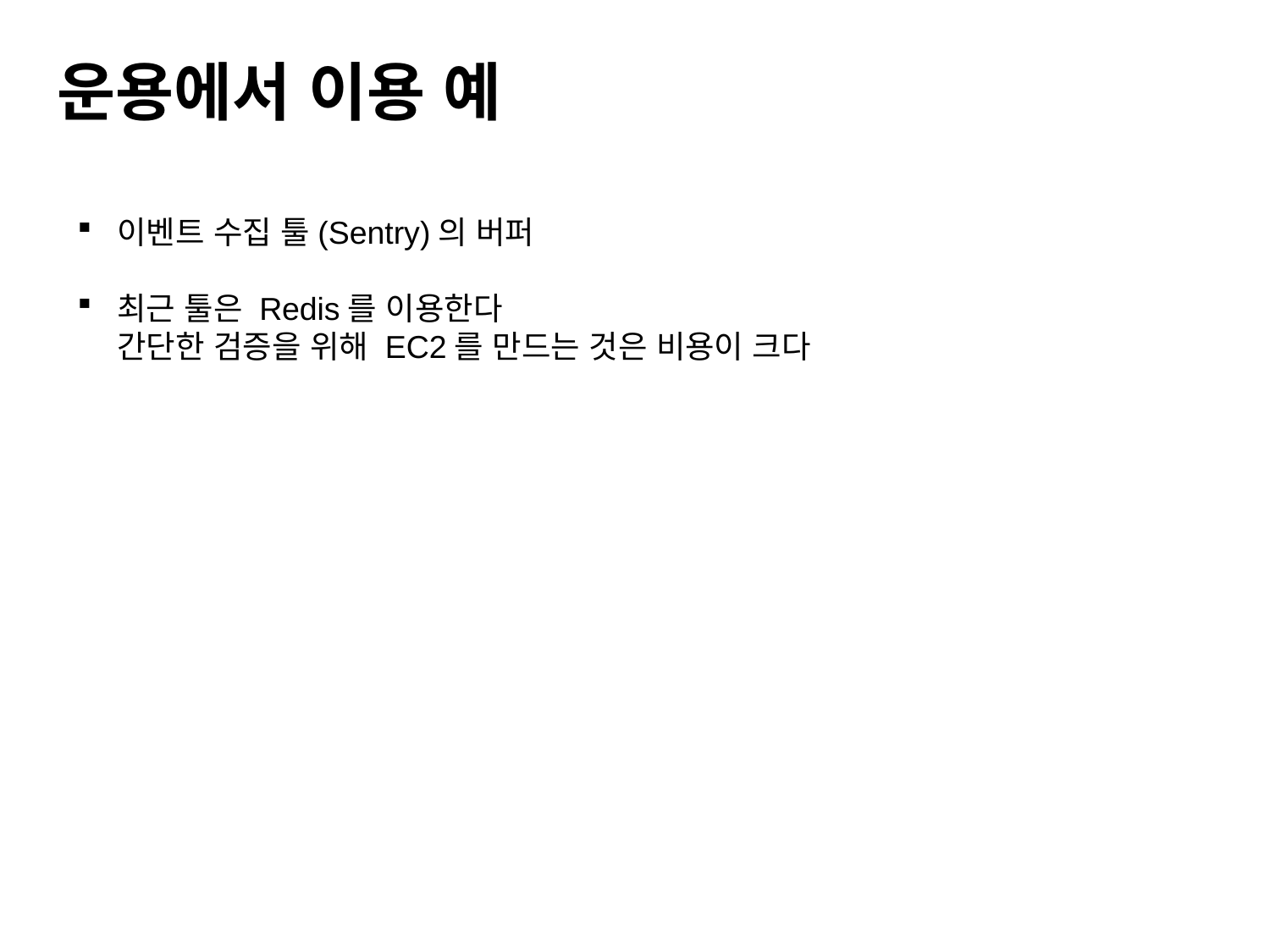

운용에서 이용 예
이벤트 수집 툴(Sentry)의 버퍼
최근 툴은 Redis를 이용한다
간단한 검증을 위해 EC2를 만드는 것은 비용이 크다